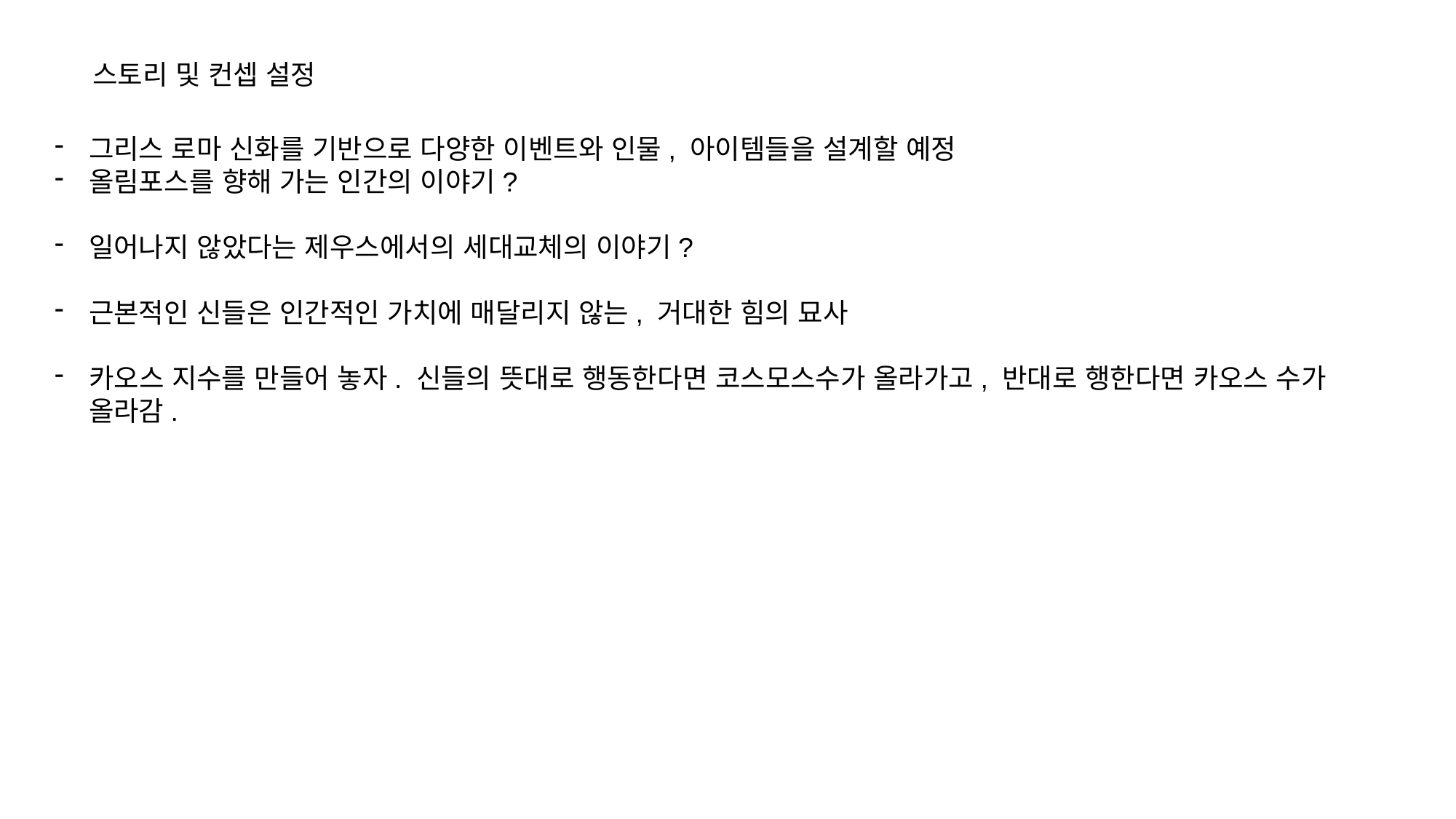

스토리 및 컨셉 설정
그리스 로마 신화를 기반으로 다양한 이벤트와 인물, 아이템들을 설계할 예정
올림포스를 향해 가는 인간의 이야기?

일어나지 않았다는 제우스에서의 세대교체의 이야기?

근본적인 신들은 인간적인 가치에 매달리지 않는, 거대한 힘의 묘사

카오스 지수를 만들어 놓자. 신들의 뜻대로 행동한다면 코스모스수가 올라가고, 반대로 행한다면 카오스 수가 올라감.